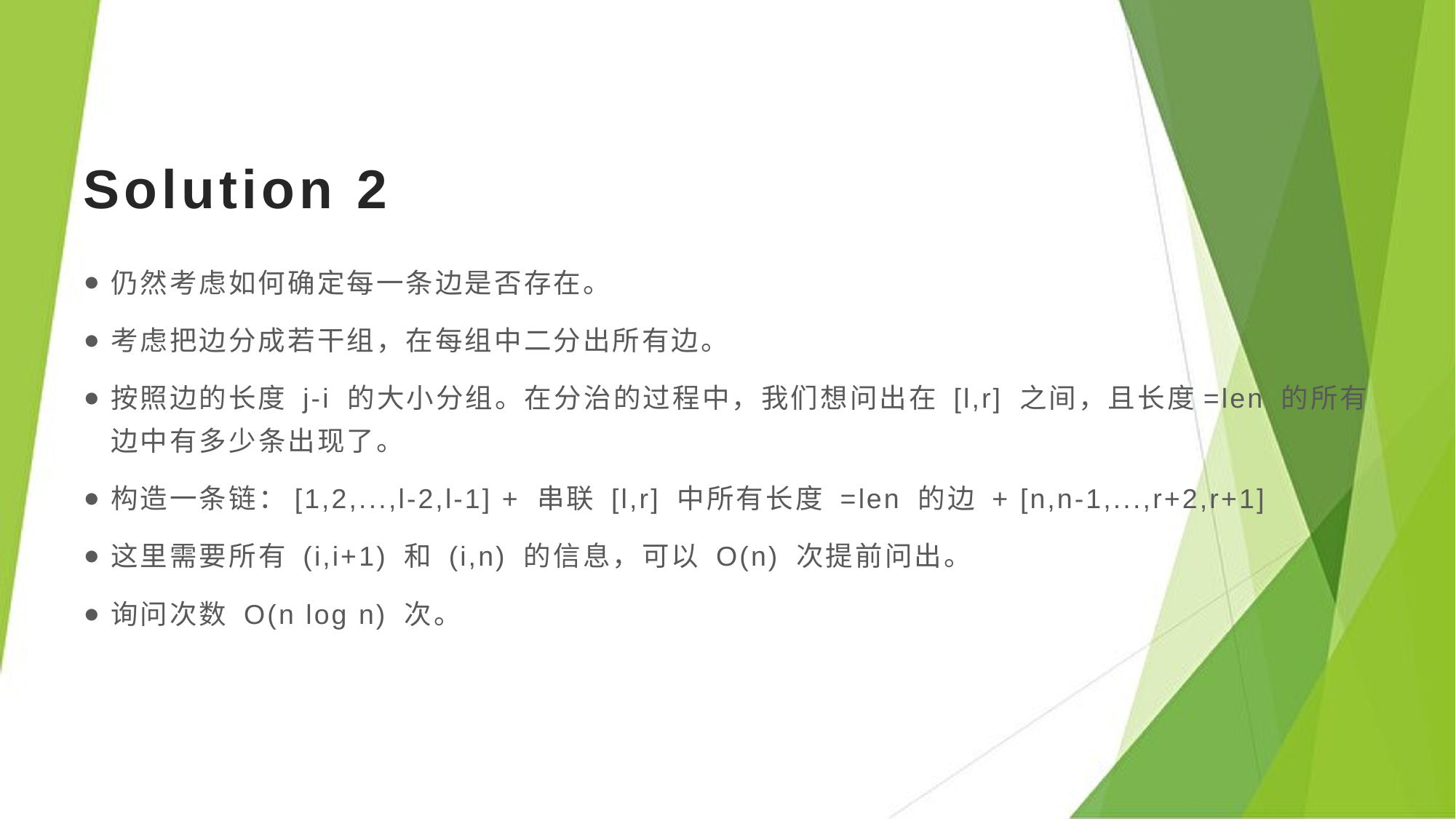

# Solution 2
仍然考虑如何确定每一条边是否存在。
考虑把边分成若干组，在每组中二分出所有边。
按照边的长度 j-i 的大小分组。在分治的过程中，我们想问出在 [l,r] 之间，且长度=len 的所有边中有多少条出现了。
构造一条链：[1,2,...,l-2,l-1] + 串联 [l,r] 中所有长度 =len 的边 + [n,n-1,...,r+2,r+1]
这里需要所有 (i,i+1) 和 (i,n) 的信息，可以 O(n) 次提前问出。
询问次数 O(n log n) 次。